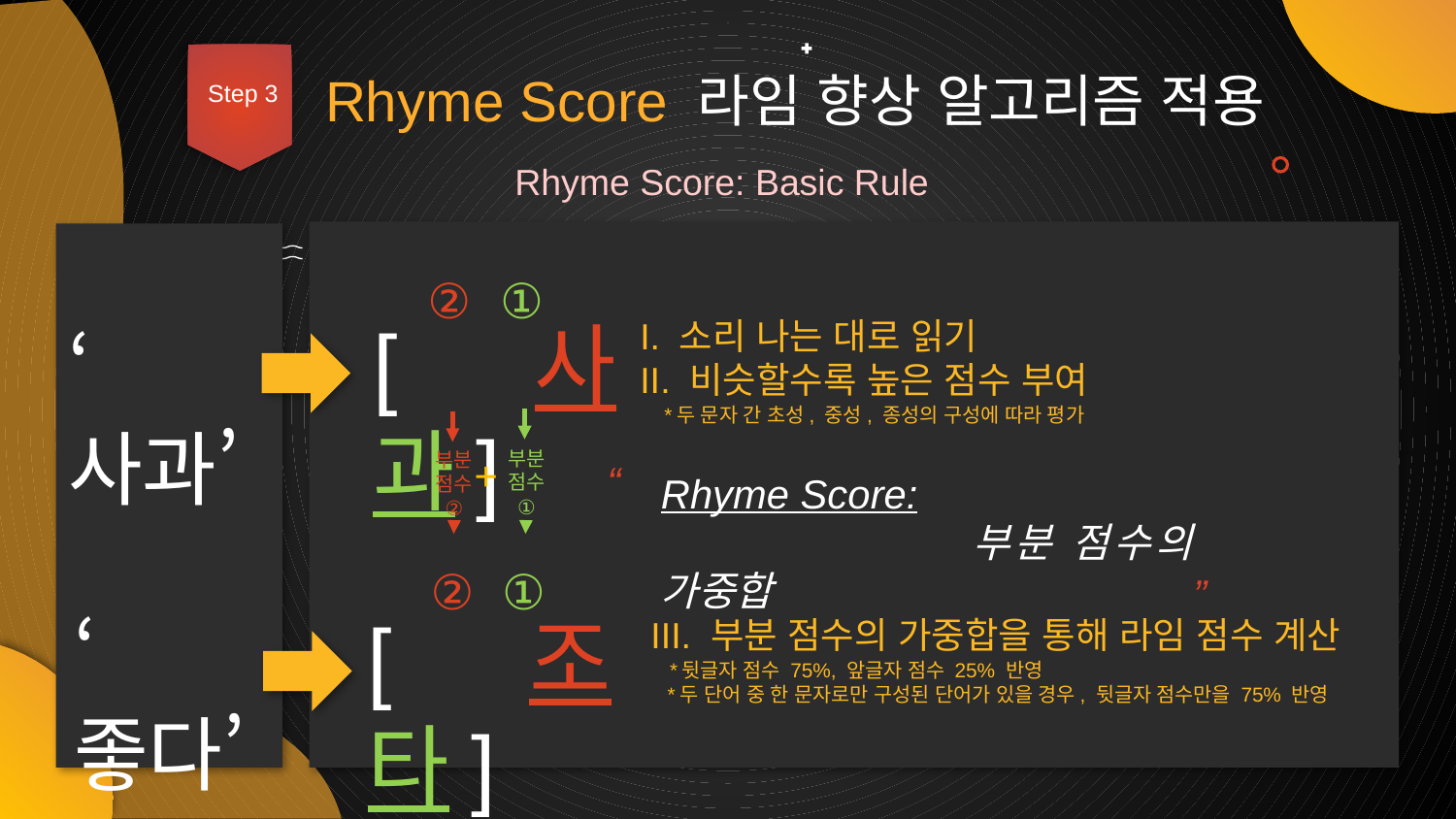

Step 3
Rhyme Score 라임 향상 알고리즘 적용
Rhyme Score: Basic Rule

‘사과’
‘좋다’
②
①
[사과]
I. 소리 나는 대로 읽기
II. 비슷할수록 높은 점수 부여
   *두 문자 간 초성, 중성, 종성의 구성에 따라 평가

부분
점수
①
부분
점수
②
+
Rhyme Score:
                   부분 점수의 가중합
②
①
[조타]
III. 부분 점수의 가중합을 통해 라임 점수 계산
   *뒷글자 점수 75%, 앞글자 점수 25% 반영
   *두 단어 중 한 문자로만 구성된 단어가 있을 경우, 뒷글자 점수만을 75% 반영

“
”